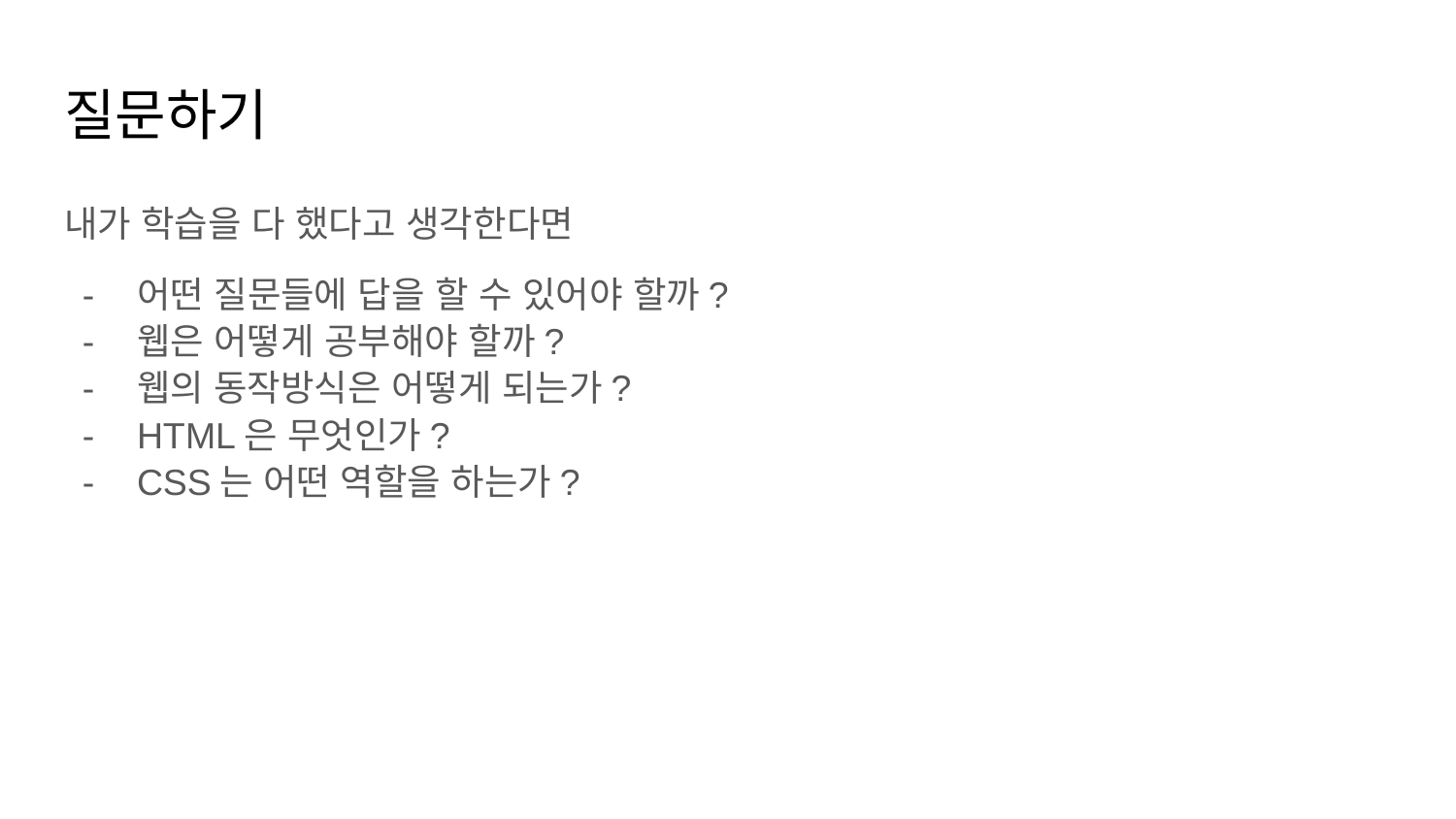

# 질문하기
내가 학습을 다 했다고 생각한다면
어떤 질문들에 답을 할 수 있어야 할까?
웹은 어떻게 공부해야 할까?
웹의 동작방식은 어떻게 되는가?
HTML은 무엇인가?
CSS는 어떤 역할을 하는가?